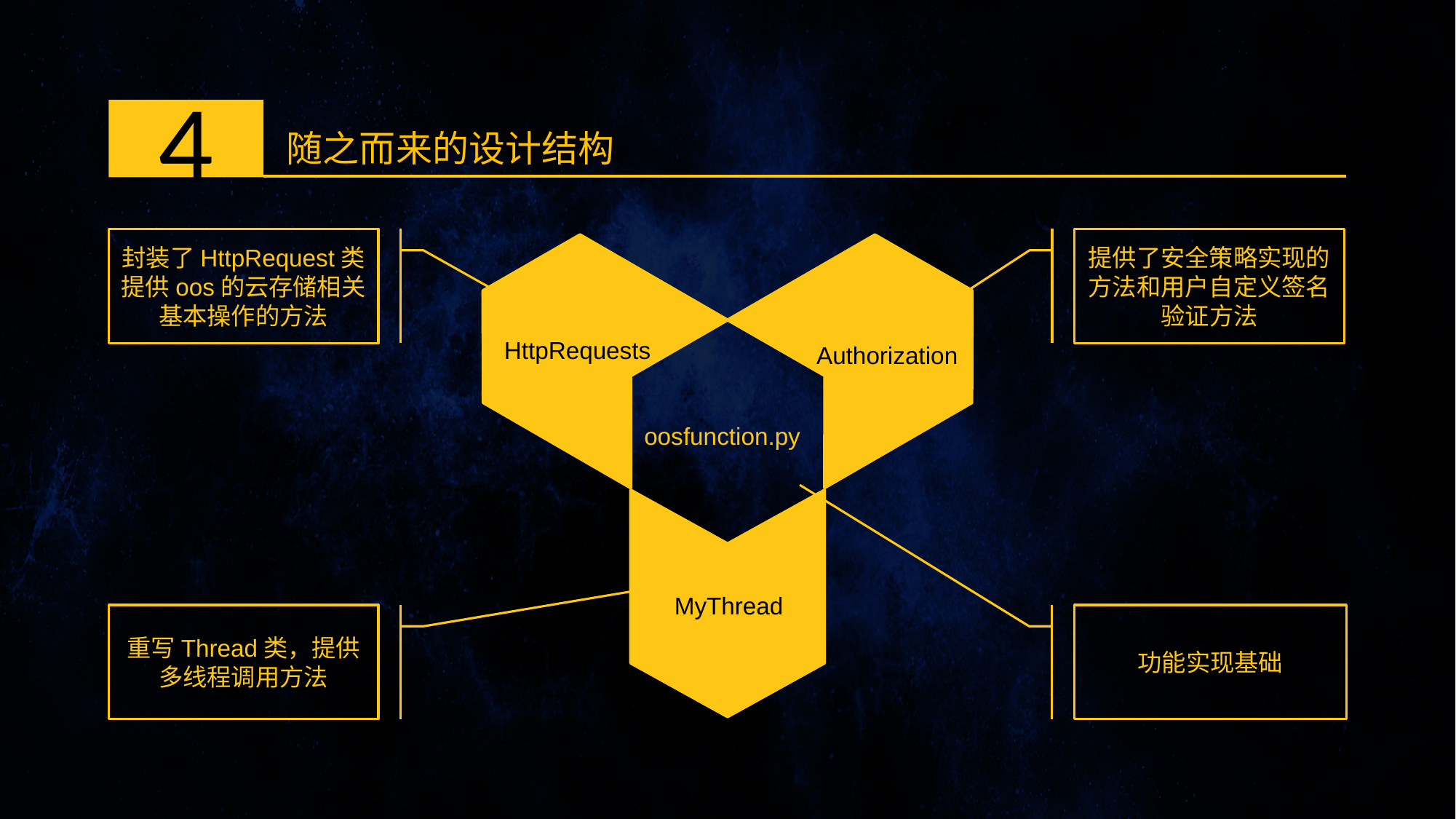

4
随之而来的设计结构
封装了HttpRequest类提供oos的云存储相关基本操作的方法
提供了安全策略实现的方法和用户自定义签名验证方法

HttpRequests
Authorization
oosfunction.py

MyThread
重写Thread类，提供多线程调用方法
功能实现基础